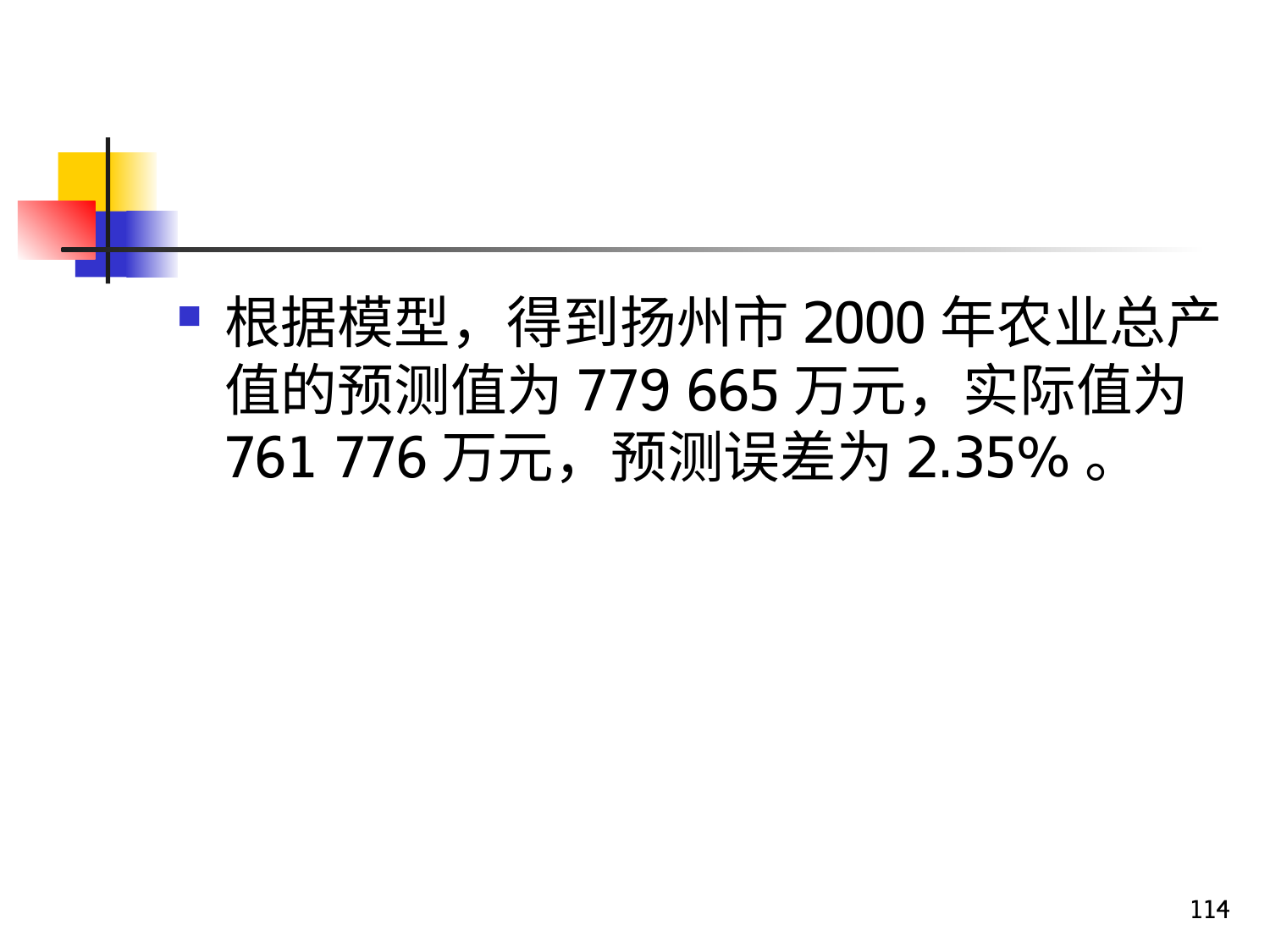

#
根据模型，得到扬州市2000年农业总产值的预测值为779 665万元，实际值为761 776万元，预测误差为2.35%。
114